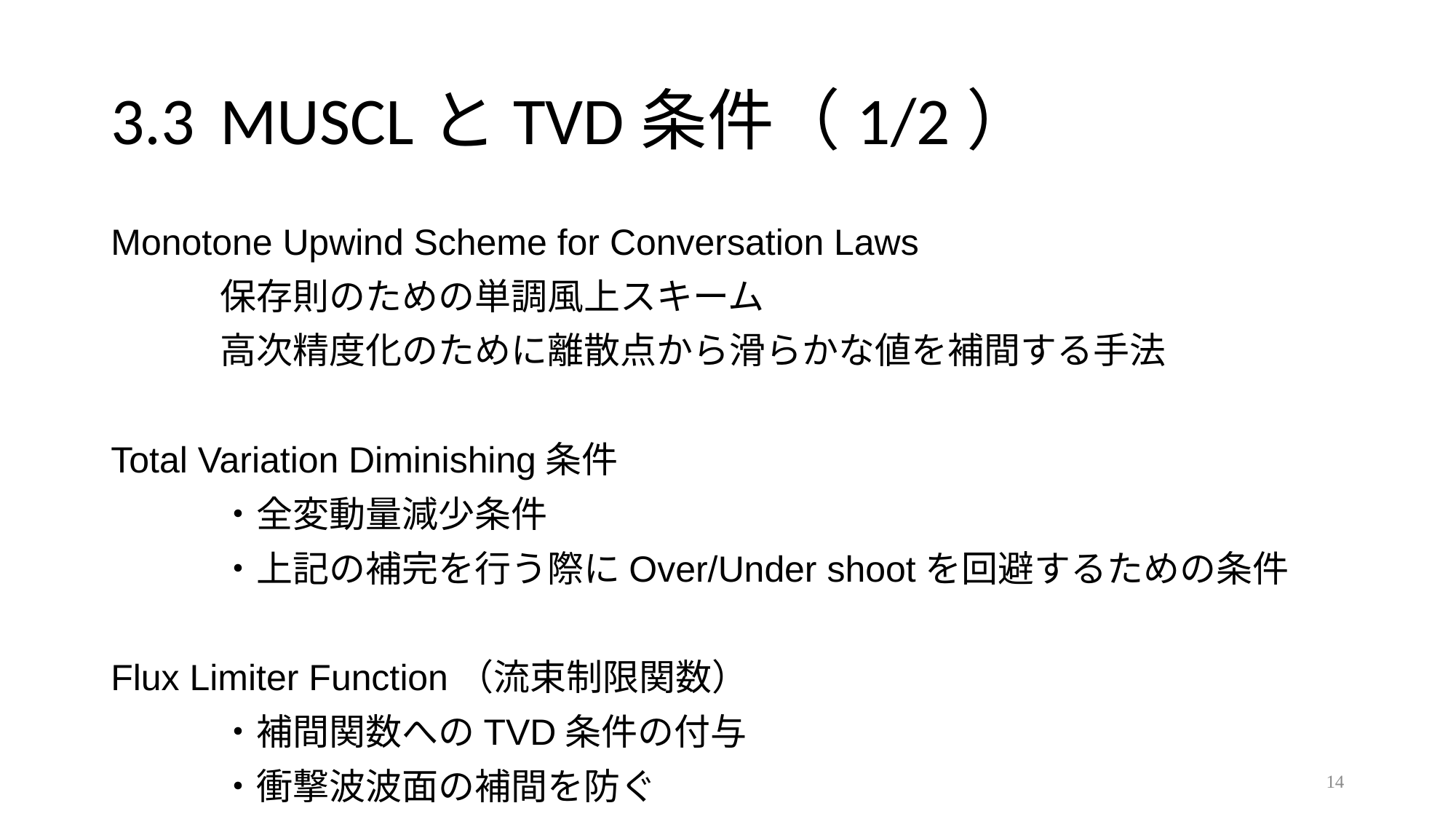

# 3.3	MUSCLとTVD条件（1/2）
Monotone Upwind Scheme for Conversation Laws
	保存則のための単調風上スキーム
	高次精度化のために離散点から滑らかな値を補間する手法

Total Variation Diminishing条件
	・全変動量減少条件
	・上記の補完を行う際にOver/Under shootを回避するための条件

Flux Limiter Function（流束制限関数）
	・補間関数へのTVD条件の付与
	・衝撃波波面の補間を防ぐ
14